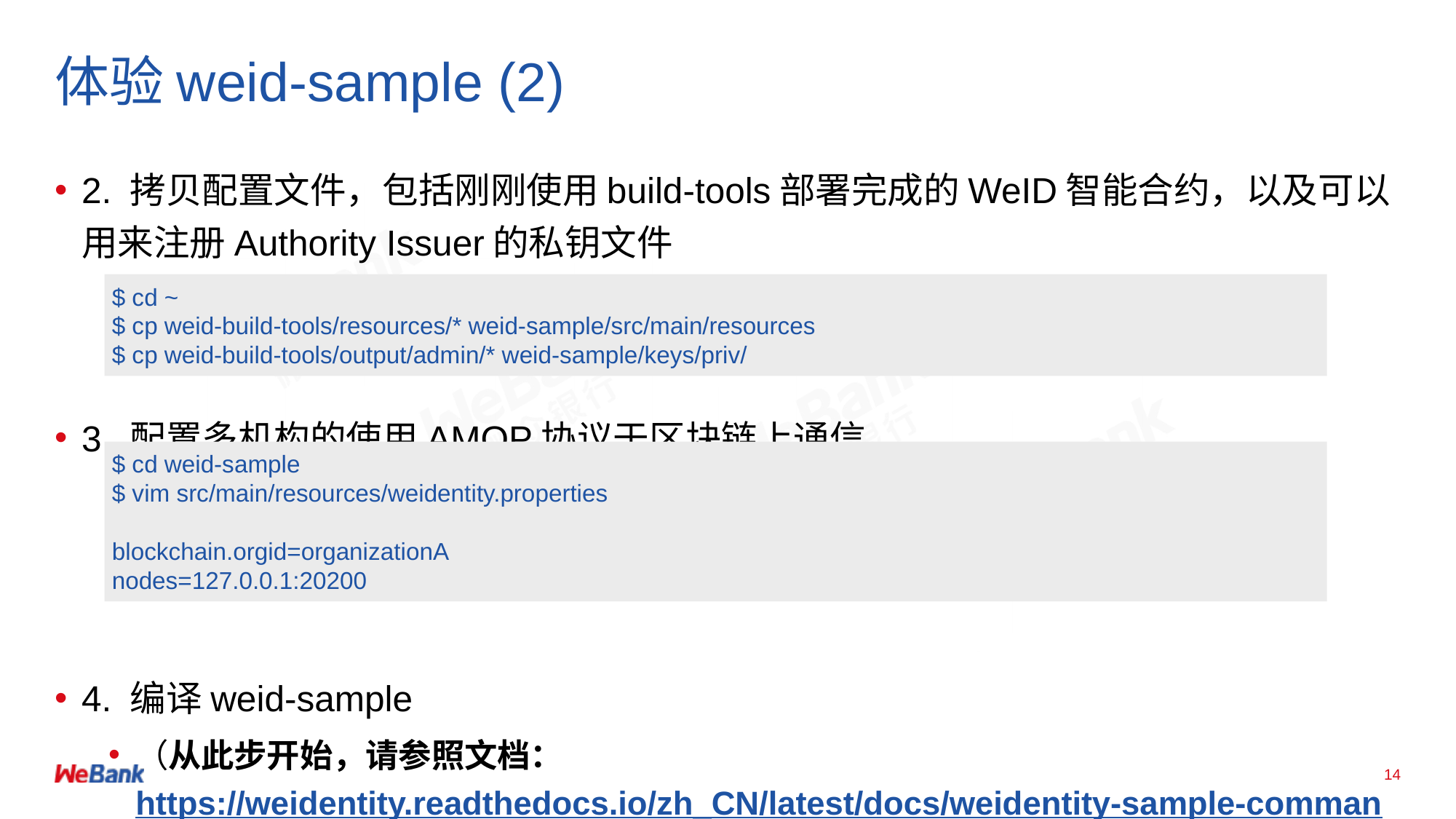

# 体验weid-sample (2)
2. 拷贝配置文件，包括刚刚使用build-tools部署完成的WeID智能合约，以及可以用来注册Authority Issuer的私钥文件

3. 配置多机构的使用AMOP协议于区块链上通信

4. 编译weid-sample
（从此步开始，请参照文档：https://weidentity.readthedocs.io/zh_CN/latest/docs/weidentity-sample-commandline.html#weid-java-sdk ；编译com.alibaba的错误可忽略不计）
$ cd ~
$ cp weid-build-tools/resources/* weid-sample/src/main/resources
$ cp weid-build-tools/output/admin/* weid-sample/keys/priv/
$ cd weid-sample
$ vim src/main/resources/weidentity.properties

blockchain.orgid=organizationA
nodes=127.0.0.1:20200
14